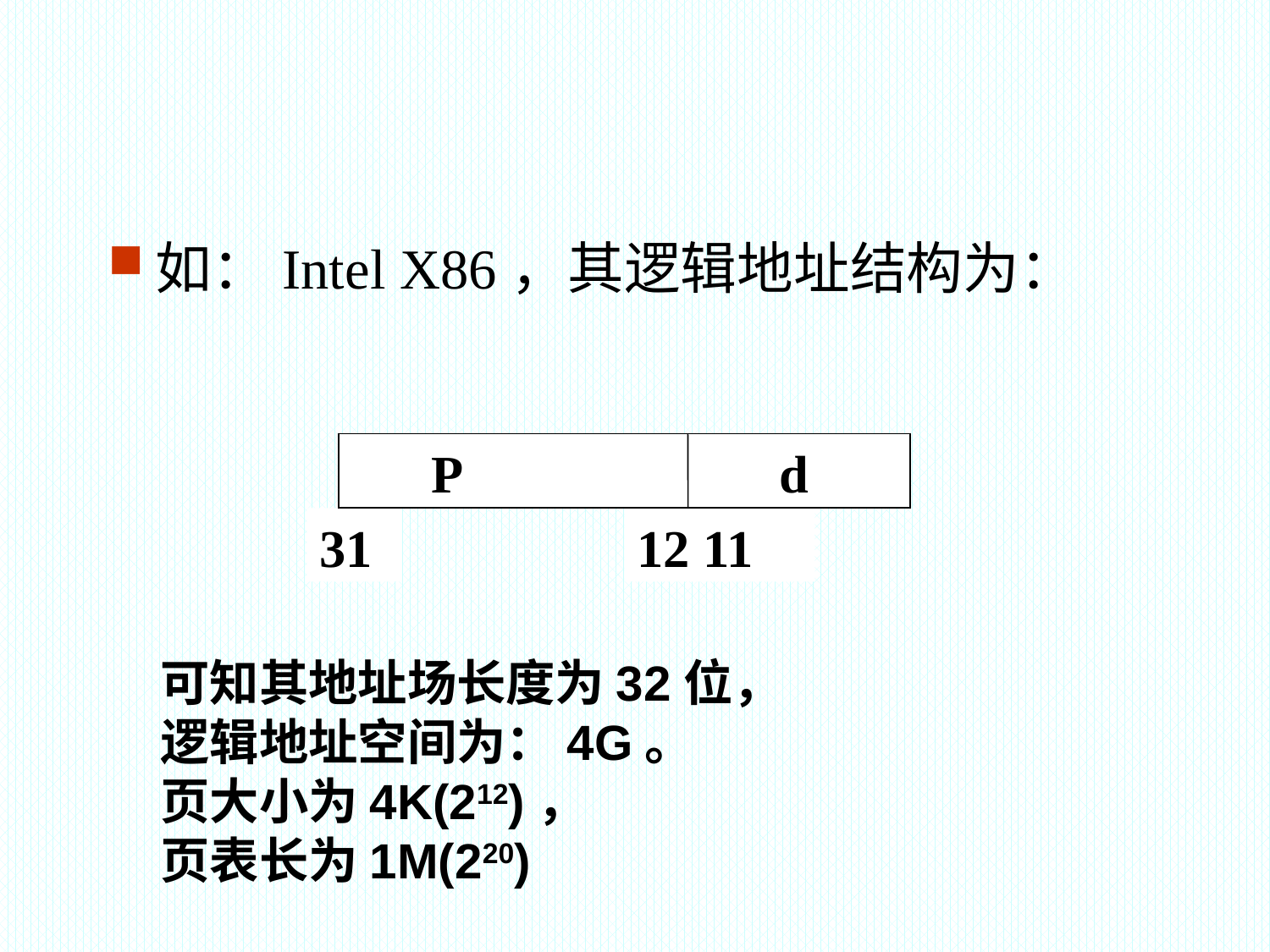

#
如：Intel X86，其逻辑地址结构为：
      P                        d

31
12 11
可知其地址场长度为32位，
逻辑地址空间为：4G。
页大小为4K(212)，
页表长为1M(220)